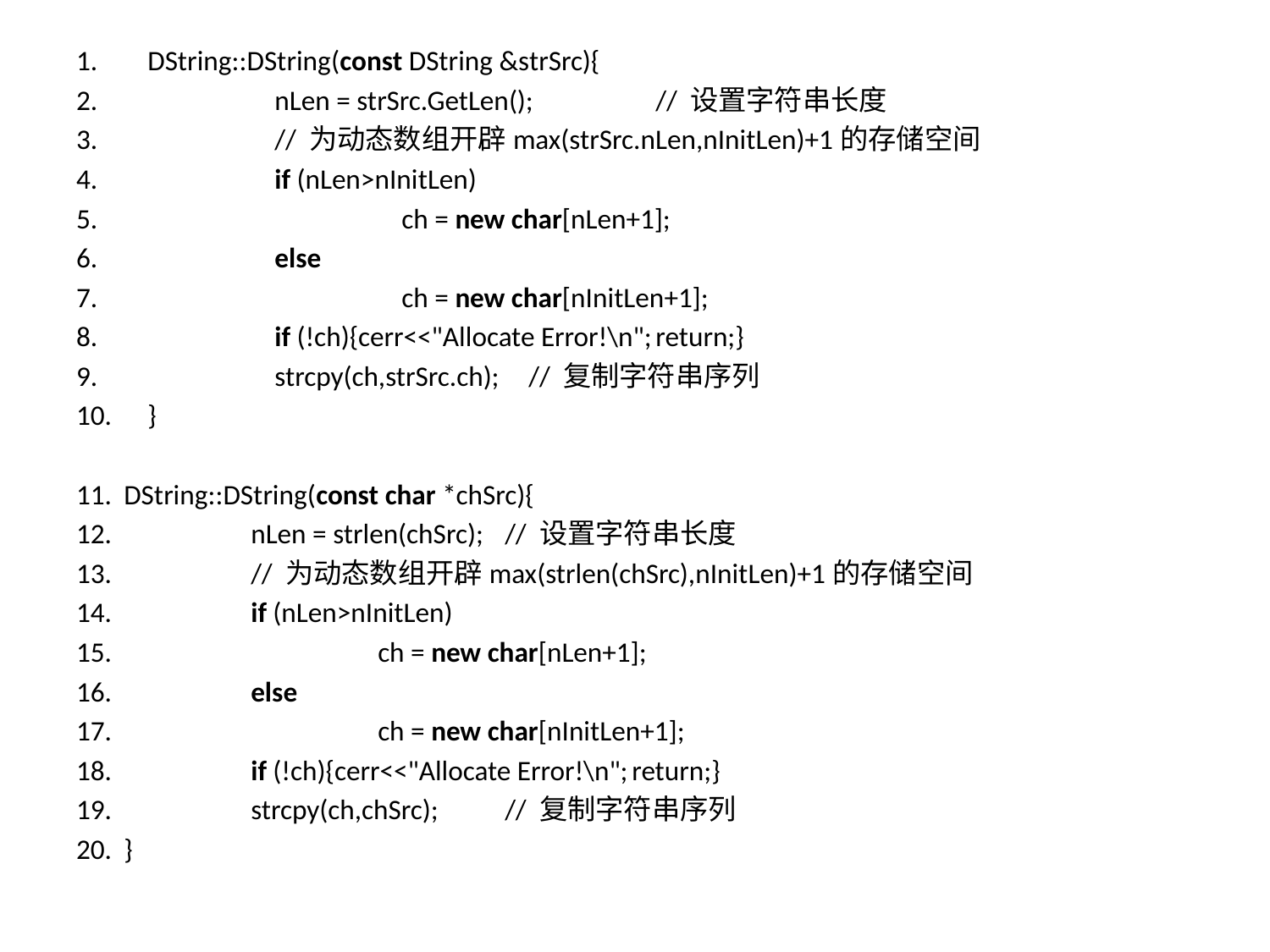

DString::DString(const DString &strSrc){
	nLen = strSrc.GetLen(); 	// 设置字符串长度
	// 为动态数组开辟max(strSrc.nLen,nInitLen)+1的存储空间
	if (nLen>nInitLen)
		ch = new char[nLen+1];
	else
		ch = new char[nInitLen+1];
	if (!ch){cerr<<"Allocate Error!\n";	return;}
	strcpy(ch,strSrc.ch);	// 复制字符串序列
}

DString::DString(const char *chSrc){
	nLen = strlen(chSrc);	// 设置字符串长度
	// 为动态数组开辟max(strlen(chSrc),nInitLen)+1的存储空间
	if (nLen>nInitLen)
		ch = new char[nLen+1];
	else
		ch = new char[nInitLen+1];
	if (!ch){cerr<<"Allocate Error!\n";	return;}
	strcpy(ch,chSrc); 	// 复制字符串序列
}